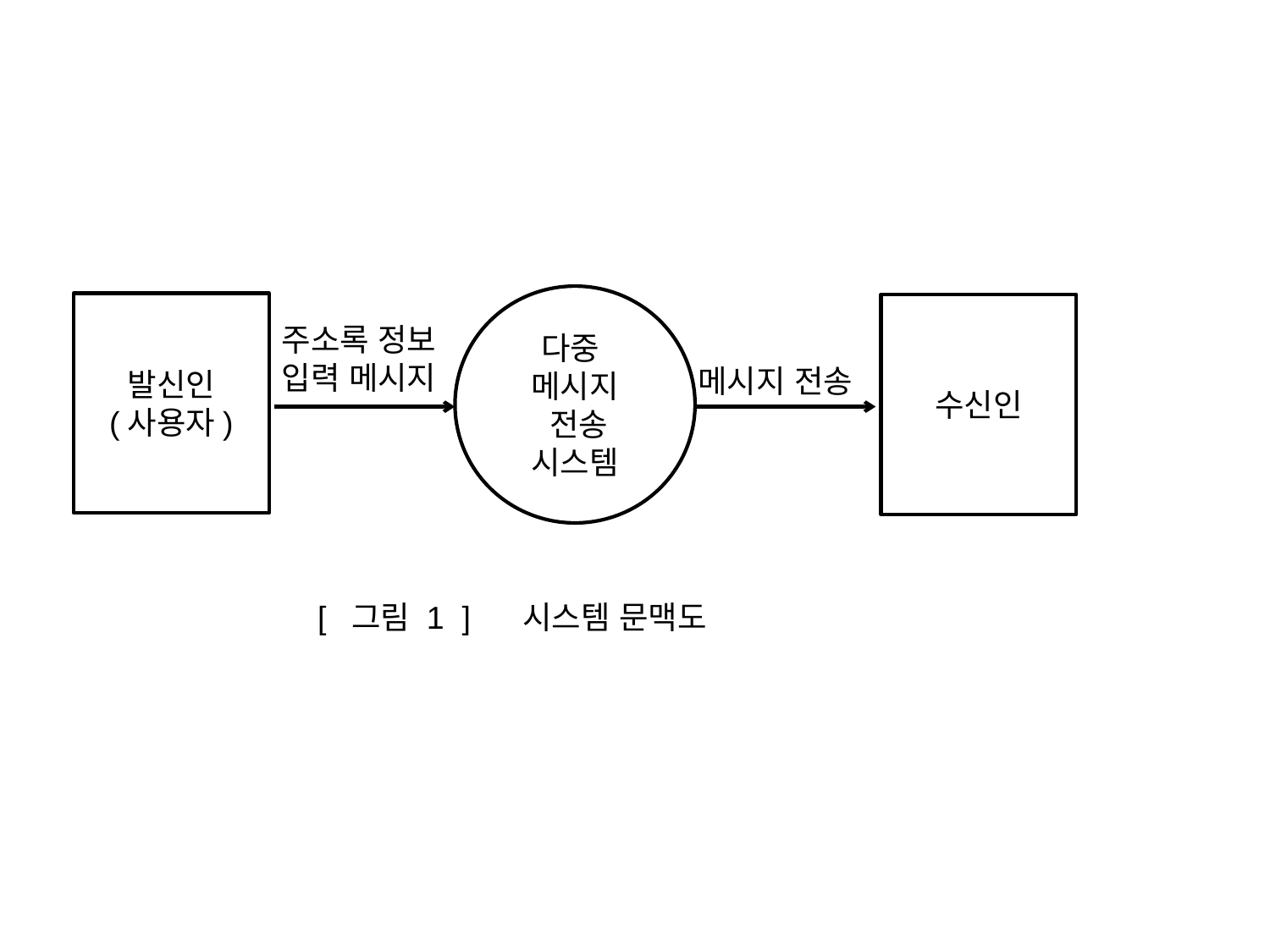

다중
메시지
 전송
시스템
발신인
(사용자)
수신인
주소록 정보
입력 메시지
메시지 전송
[  그림 1  ]     시스템 문맥도